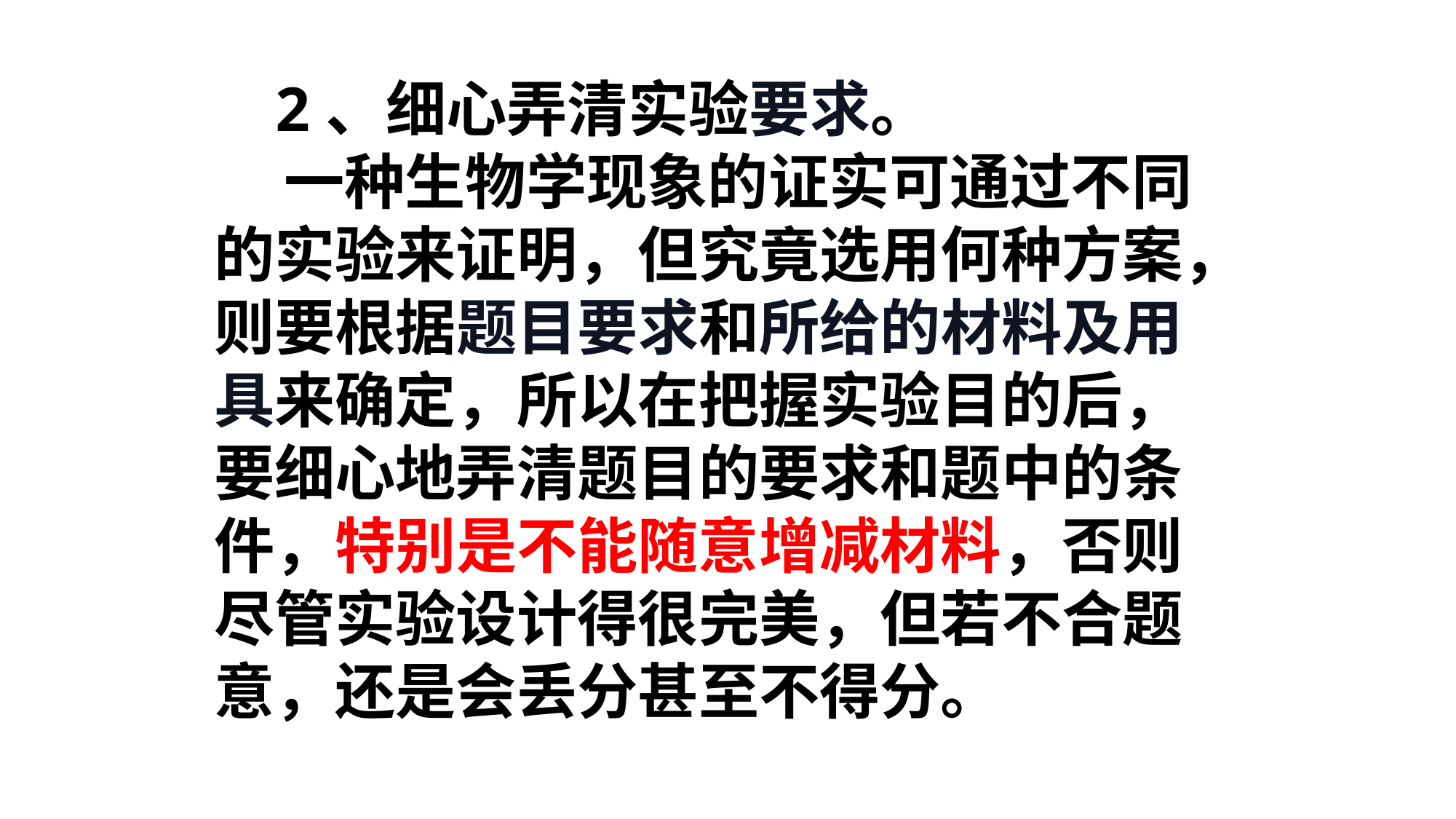

2、细心弄清实验要求。
    一种生物学现象的证实可通过不同的实验来证明，但究竟选用何种方案，则要根据题目要求和所给的材料及用具来确定，所以在把握实验目的后，要细心地弄清题目的要求和题中的条件，特别是不能随意增减材料，否则尽管实验设计得很完美，但若不合题意，还是会丢分甚至不得分。
9